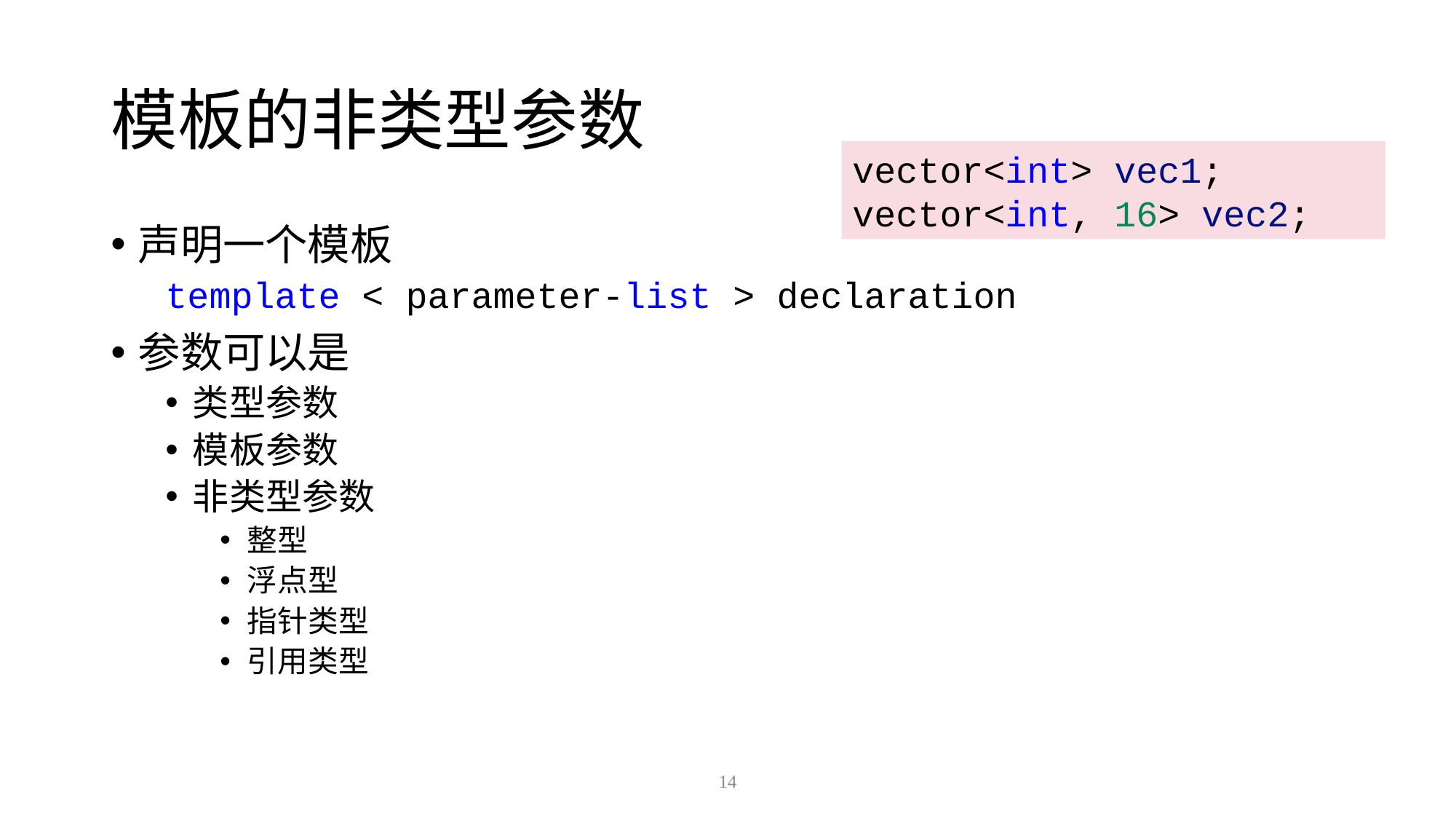

# 模板的非类型参数
vector<int> vec1;
vector<int, 16> vec2;
声明一个模板
template < parameter-list > declaration
参数可以是
类型参数
模板参数
非类型参数
整型
浮点型
指针类型
引用类型
14